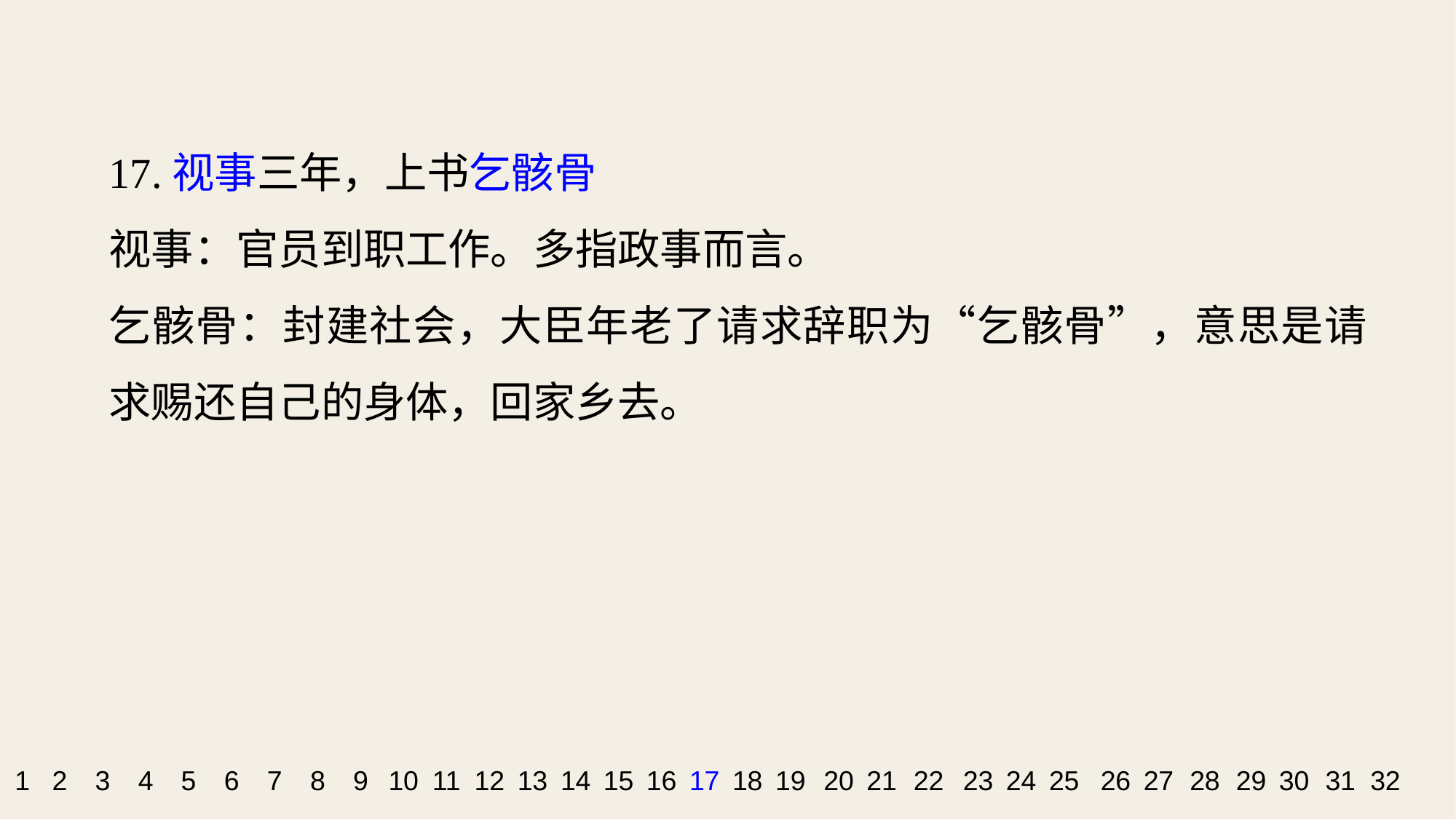

17.视事三年，上书乞骸骨
视事：官员到职工作。多指政事而言。
乞骸骨：封建社会，大臣年老了请求辞职为“乞骸骨”，意思是请求赐还自己的身体，回家乡去。
1
2
3
4
5
6
7
8
9
10
11
12
13
14
15
16
17
18
19
20
21
22
23
24
25
26
27
28
29
30
31
32